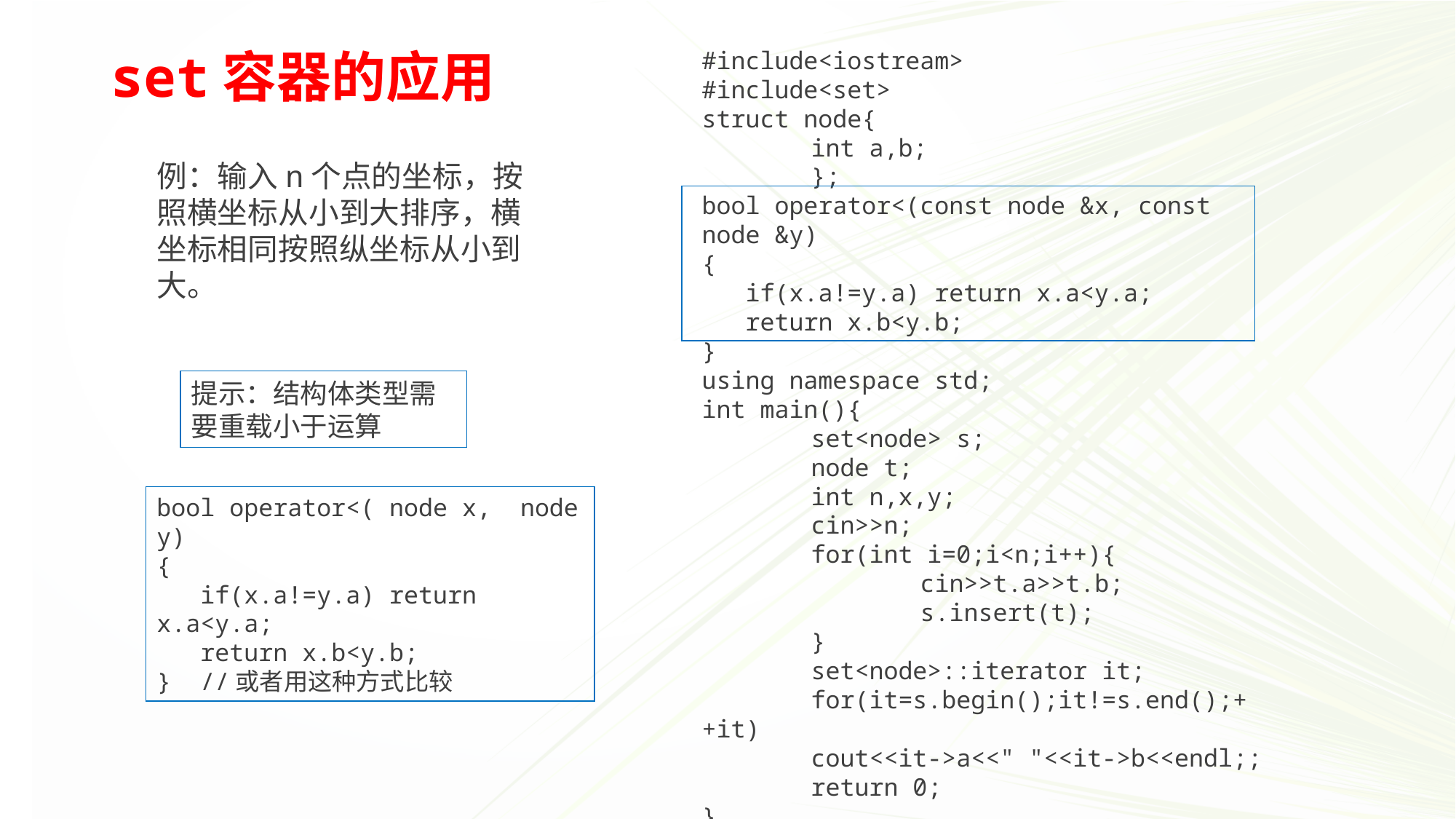

#include<iostream>
#include<set>
struct node{
	int a,b;
	};
bool operator<(const node &x, const node &y)
{
   if(x.a!=y.a) return x.a<y.a;
   return x.b<y.b;
}
using namespace std;
int main(){
	set<node> s;
	node t;
	int n,x,y;
	cin>>n;
	for(int i=0;i<n;i++){
		cin>>t.a>>t.b;
		s.insert(t);
	}
	set<node>::iterator it;
	for(it=s.begin();it!=s.end();++it)
	cout<<it->a<<" "<<it->b<<endl;;
	return 0;
}

提示：结构体类型需要重载小于运算
bool operator<( node x,  node y)
{
   if(x.a!=y.a) return x.a<y.a;
   return x.b<y.b;
}  //或者用这种方式比较
set容器的应用
例：输入n个点的坐标，按照横坐标从小到大排序，横坐标相同按照纵坐标从小到大。